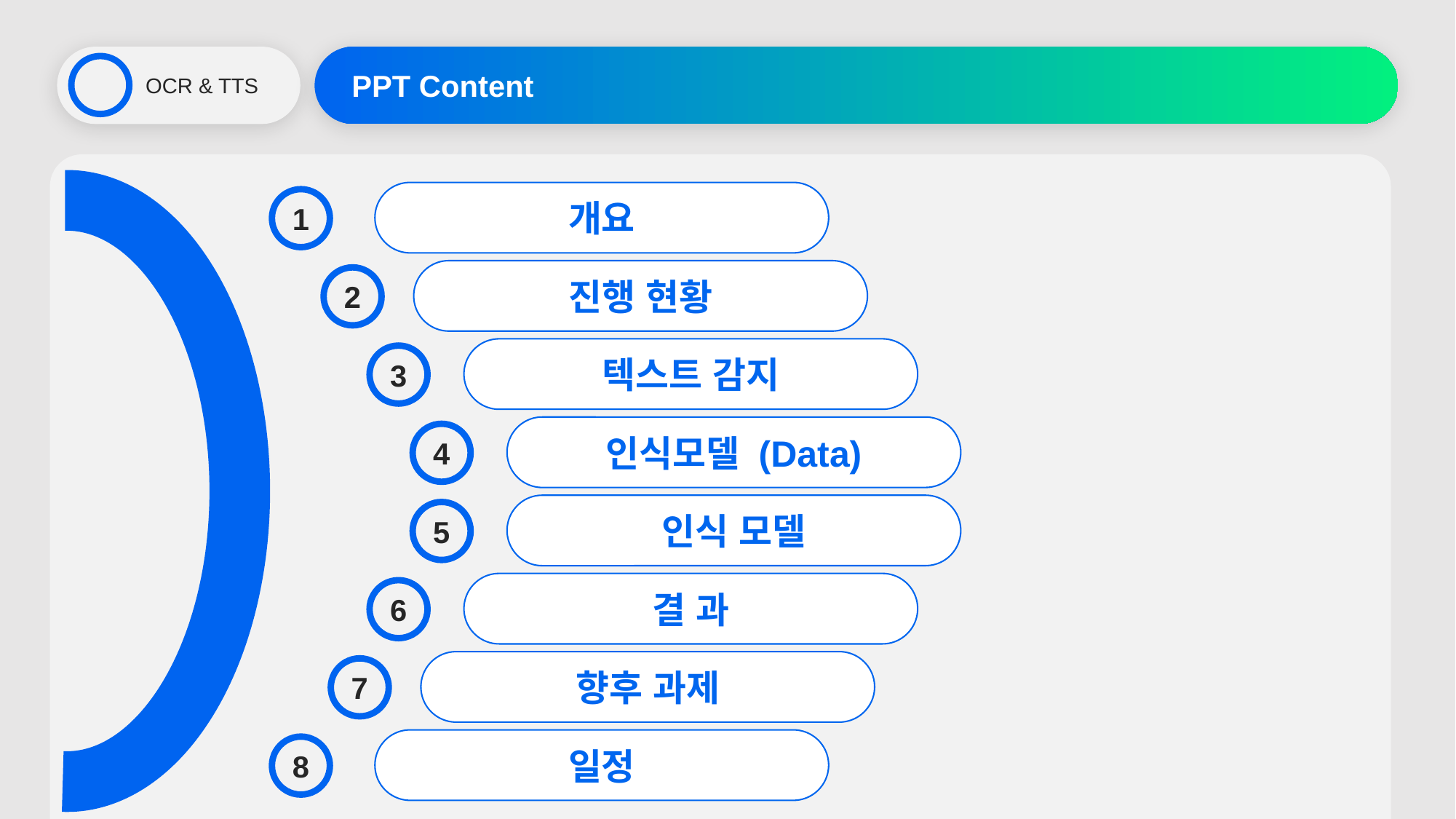

OCR & TTS
PPT Content

개요
1

진행 현황
2
텍스트 감지
3
인식모델 (Data)
4
인식 모델
5
결 과
6
향후 과제
7
일정
8